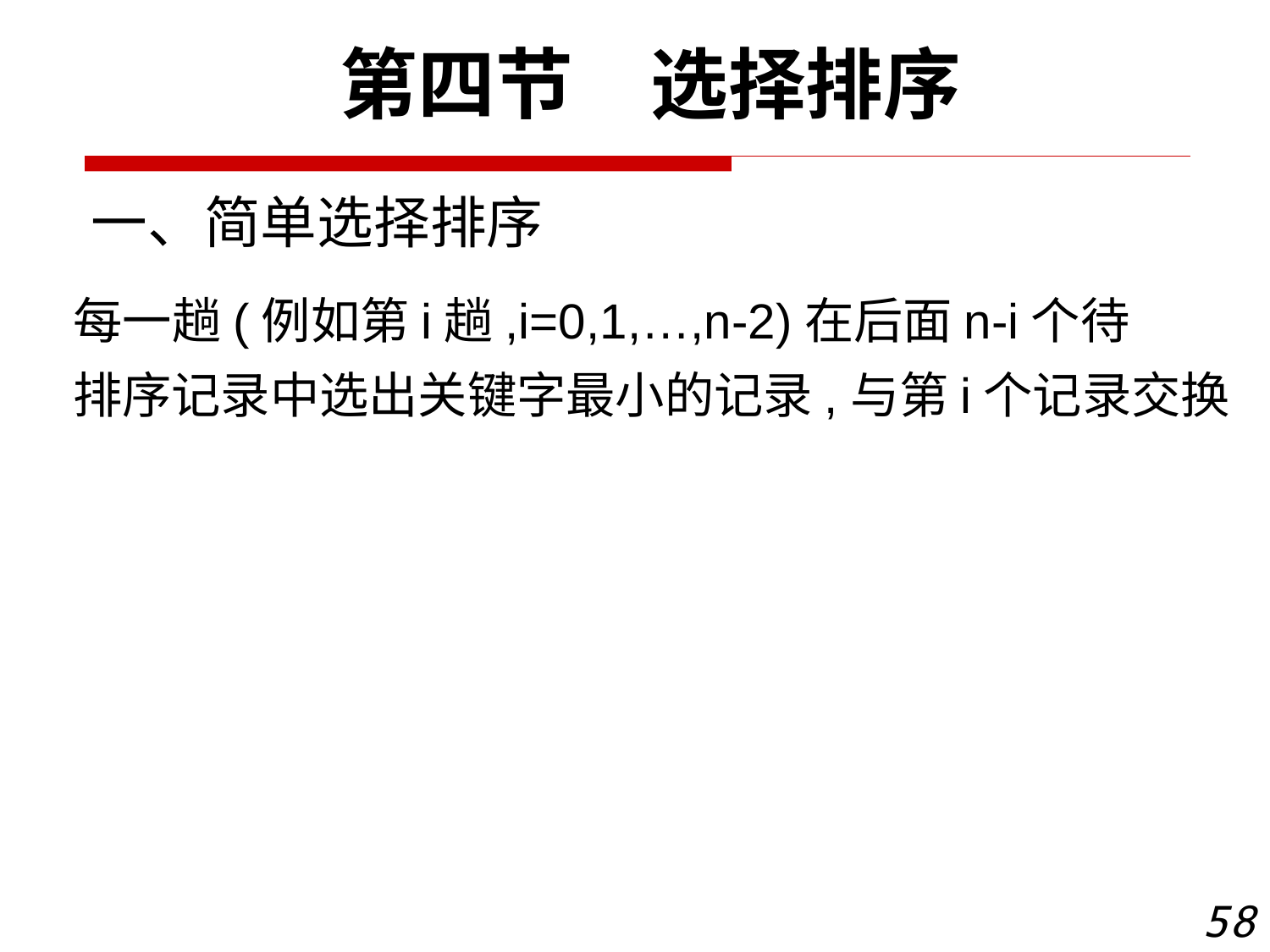

第四节　选择排序
一、简单选择排序
  每一趟(例如第i趟,i=0,1,…,n-2)在后面n-i个待
  排序记录中选出关键字最小的记录,与第i个记录交换
58